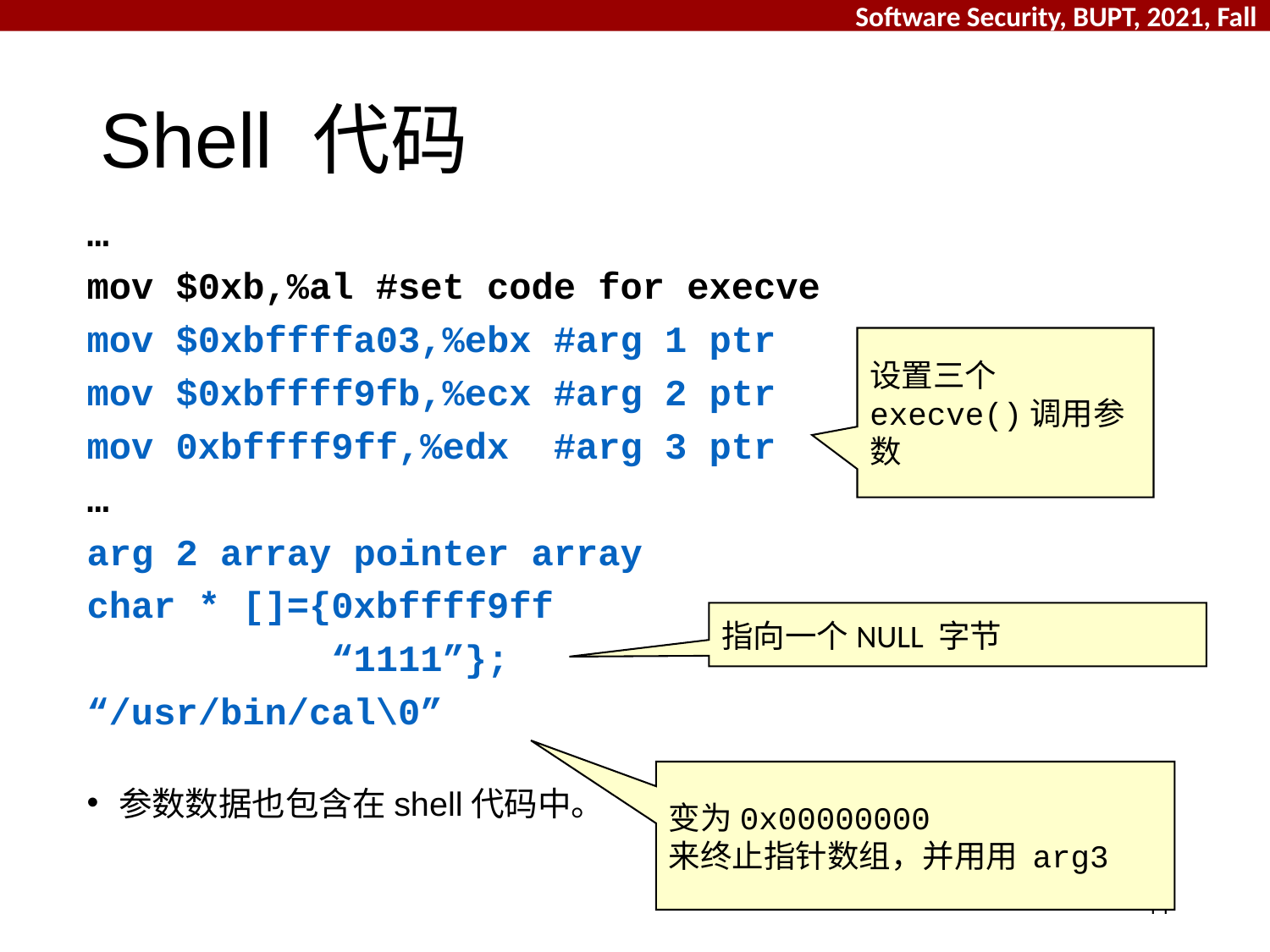

# Shell 代码
…
mov $0xb,%al #set code for execve
mov $0xbffffa03,%ebx #arg 1 ptr
mov $0xbffff9fb,%ecx #arg 2 ptr
mov 0xbffff9ff,%edx  #arg 3 ptr
…
arg 2 array pointer array
char * []={0xbffff9ff
           “1111”};
“/usr/bin/cal\0”

参数数据也包含在shell代码中。
设置三个execve()调用参数
指向一个NULL 字节
变为0x00000000
来终止指针数组，并用用 arg3
44